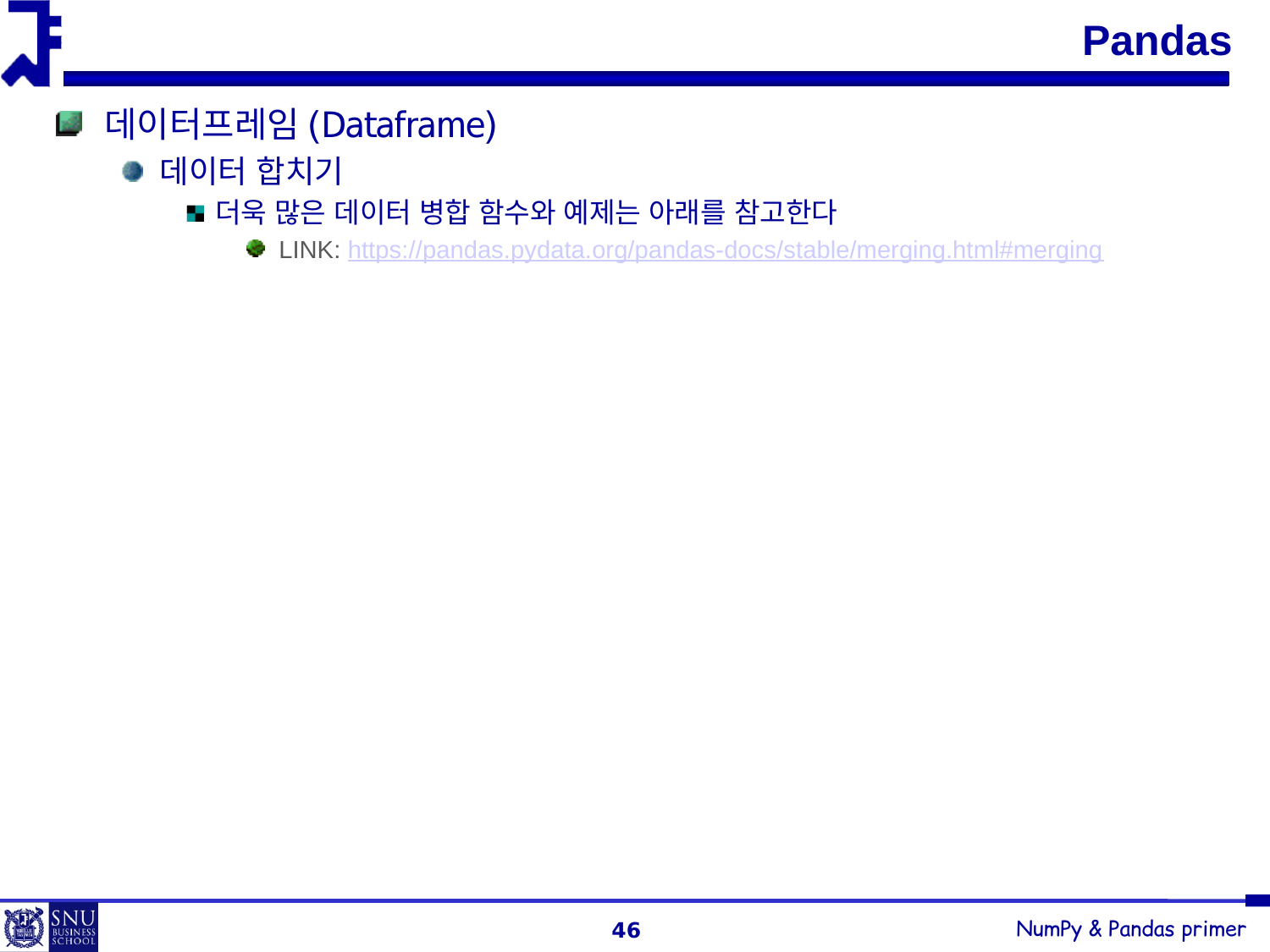

# Pandas

데이터프레임(Dataframe)
데이터 합치기
더욱 많은 데이터 병합 함수와 예제는 아래를 참고한다
LINK: https://pandas.pydata.org/pandas-docs/stable/merging.html#merging

NumPy & Pandas primer
46